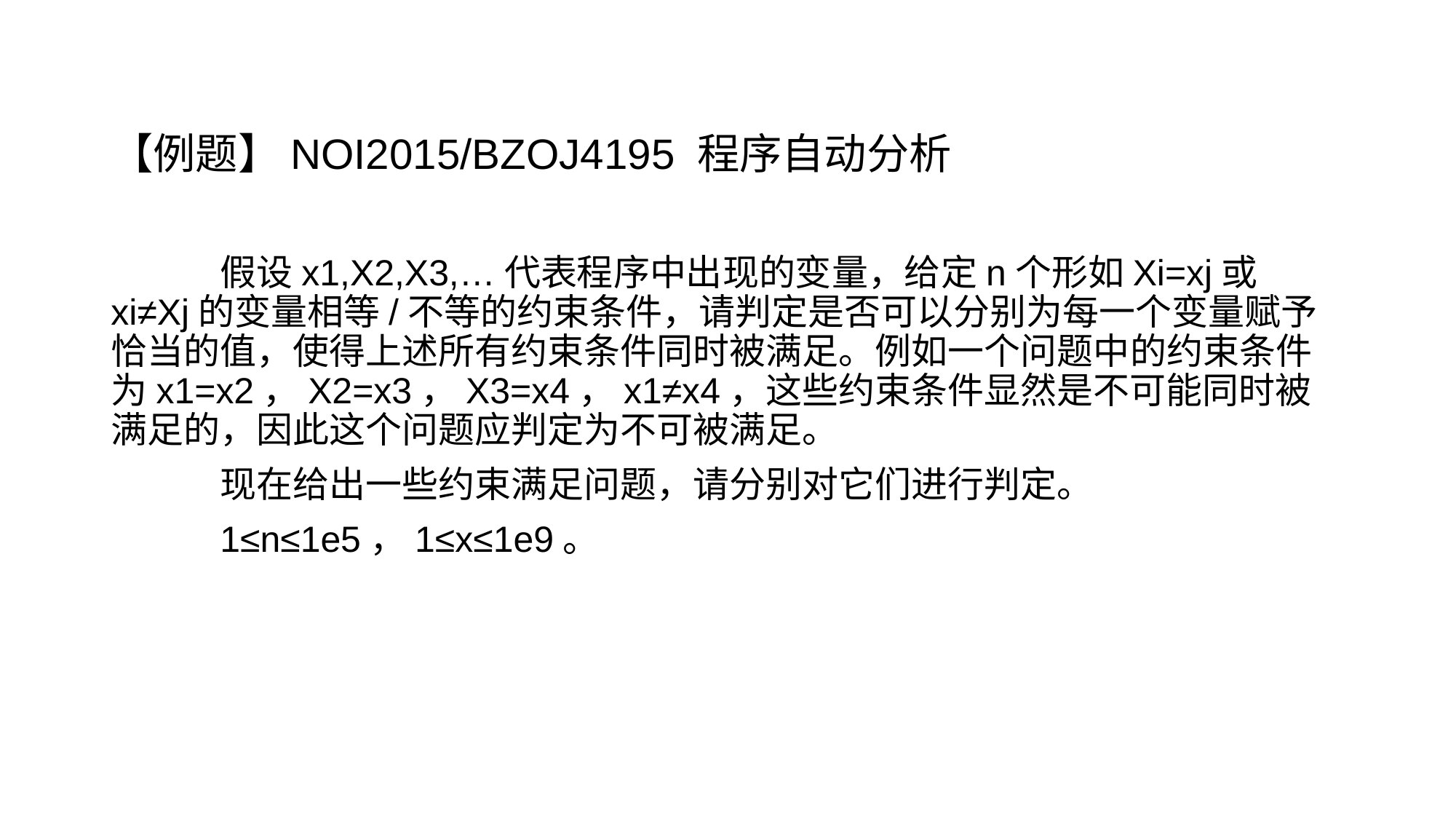

【例题】NOI2015/BZOJ4195 程序自动分析

	假设x1,X2,X3,…代表程序中出现的变量，给定n个形如Xi=xj或xi≠Xj的变量相等/不等的约束条件，请判定是否可以分别为每一个变量赋予恰当的值，使得上述所有约束条件同时被满足。例如一个问题中的约束条件为x1=x2，X2=x3，X3=x4，x1≠x4，这些约束条件显然是不可能同时被满足的，因此这个问题应判定为不可被满足。
	现在给出一些约束满足问题，请分别对它们进行判定。
	1≤n≤1e5，1≤x≤1e9。